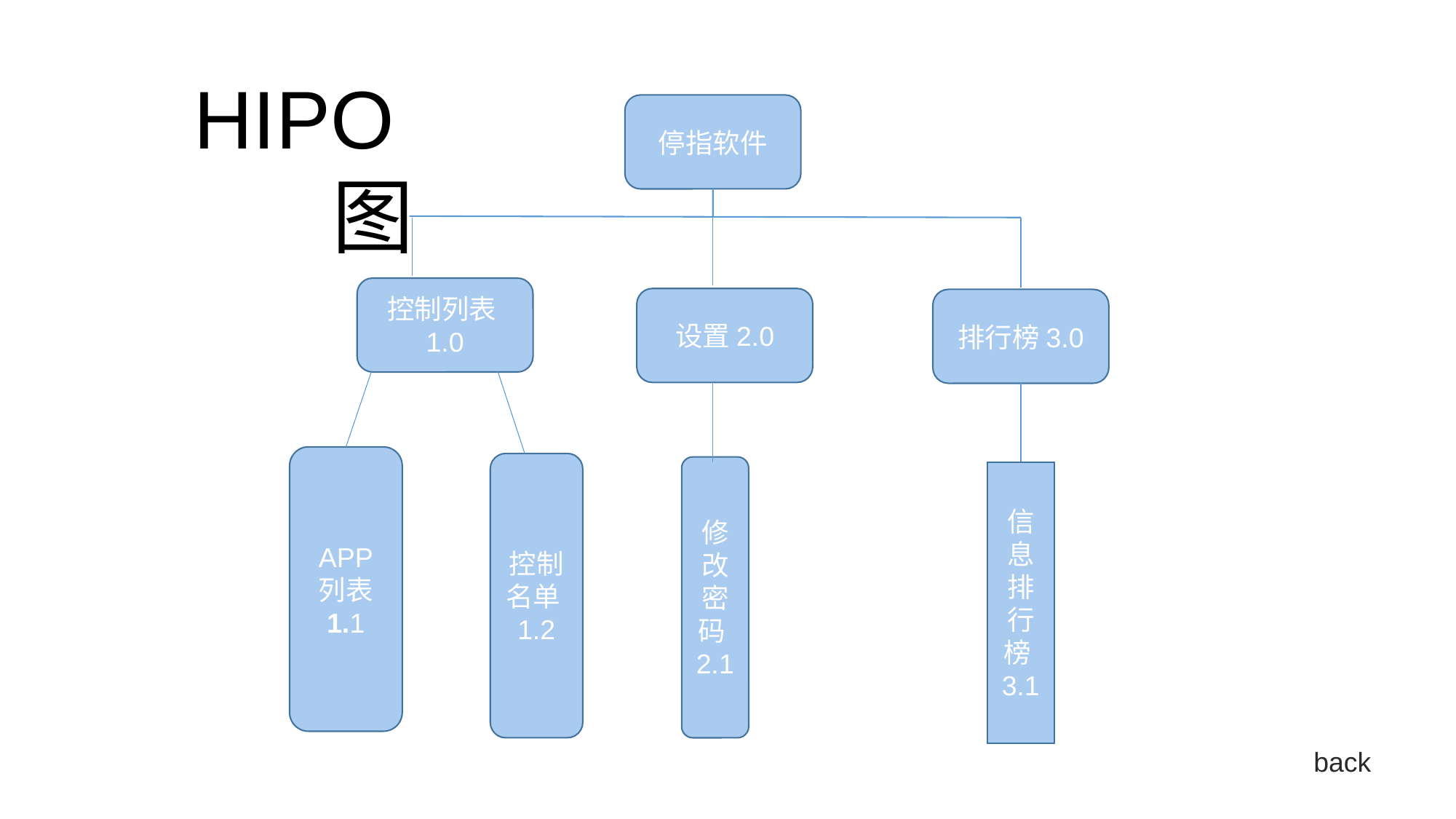

HIPO图
停指软件
控制列表1.0
设置2.0
排行榜3.0
APP
列表
1.1
控制名单1.2
修改密码2.1
信息排行榜3.1
back